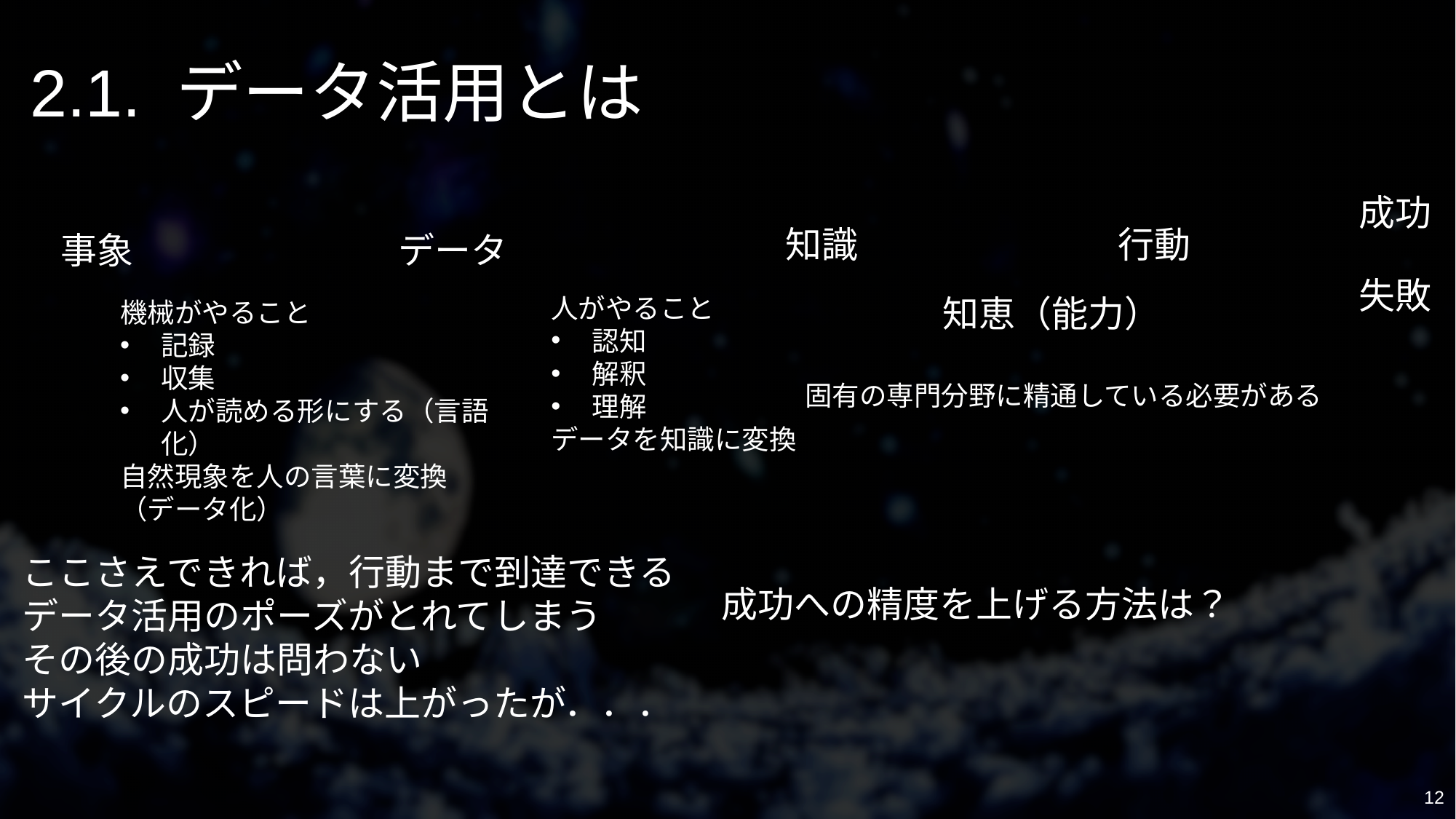

# 2.1. データ活用とは
成功
行動
知識
事象
データ
失敗
人がやること
認知
解釈
理解
データを知識に変換
知恵（能力）
機械がやること
記録
収集
人が読める形にする（言語化）
自然現象を人の言葉に変換
（データ化）
固有の専門分野に精通している必要がある
ここさえできれば，行動まで到達できる
データ活用のポーズがとれてしまう
その後の成功は問わない
サイクルのスピードは上がったが．．．
成功への精度を上げる方法は？
12